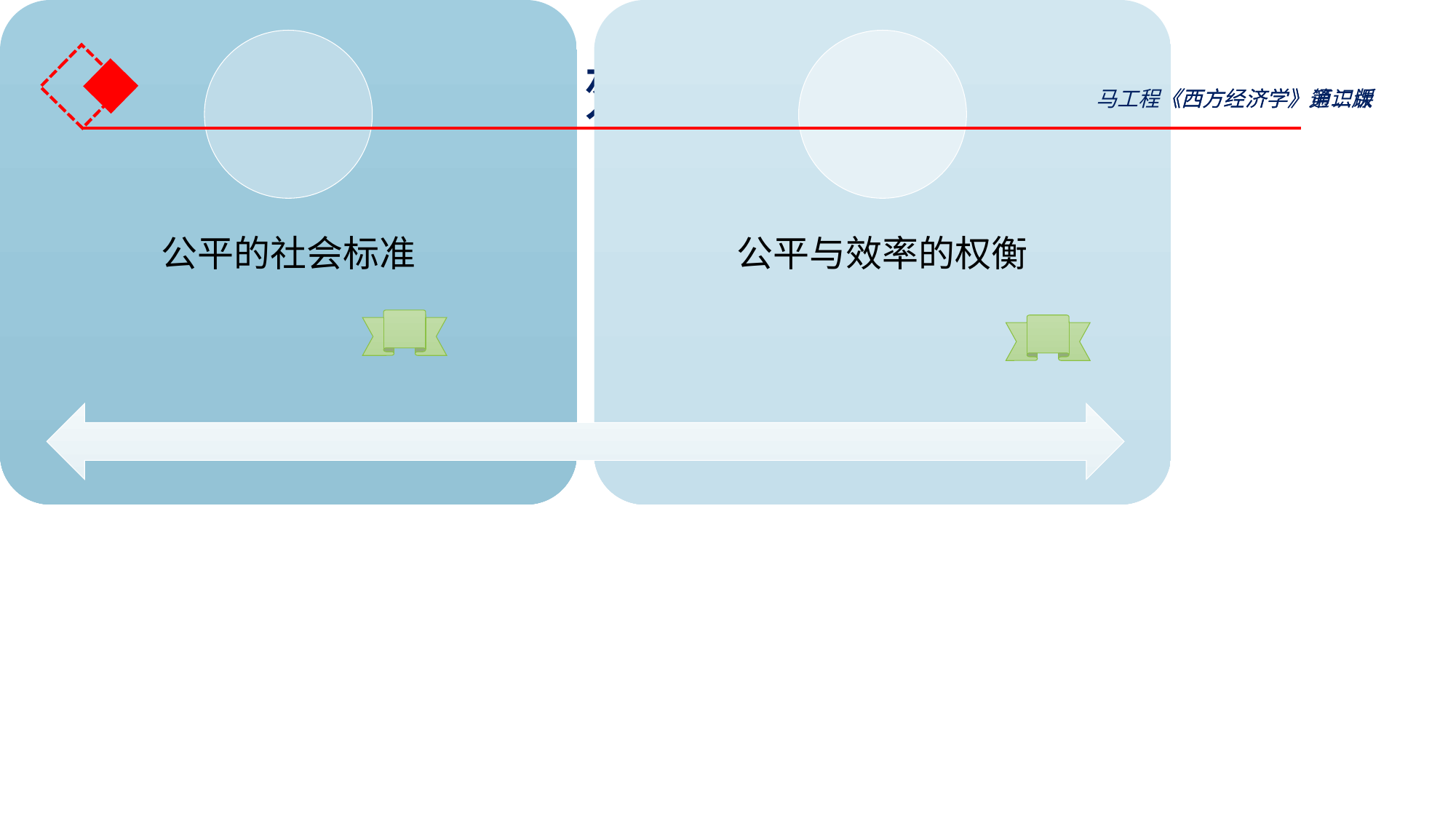

# 第三节   公平与效率

马工程《西方经济学》第二版

公平的社会标准
公平与效率的权衡